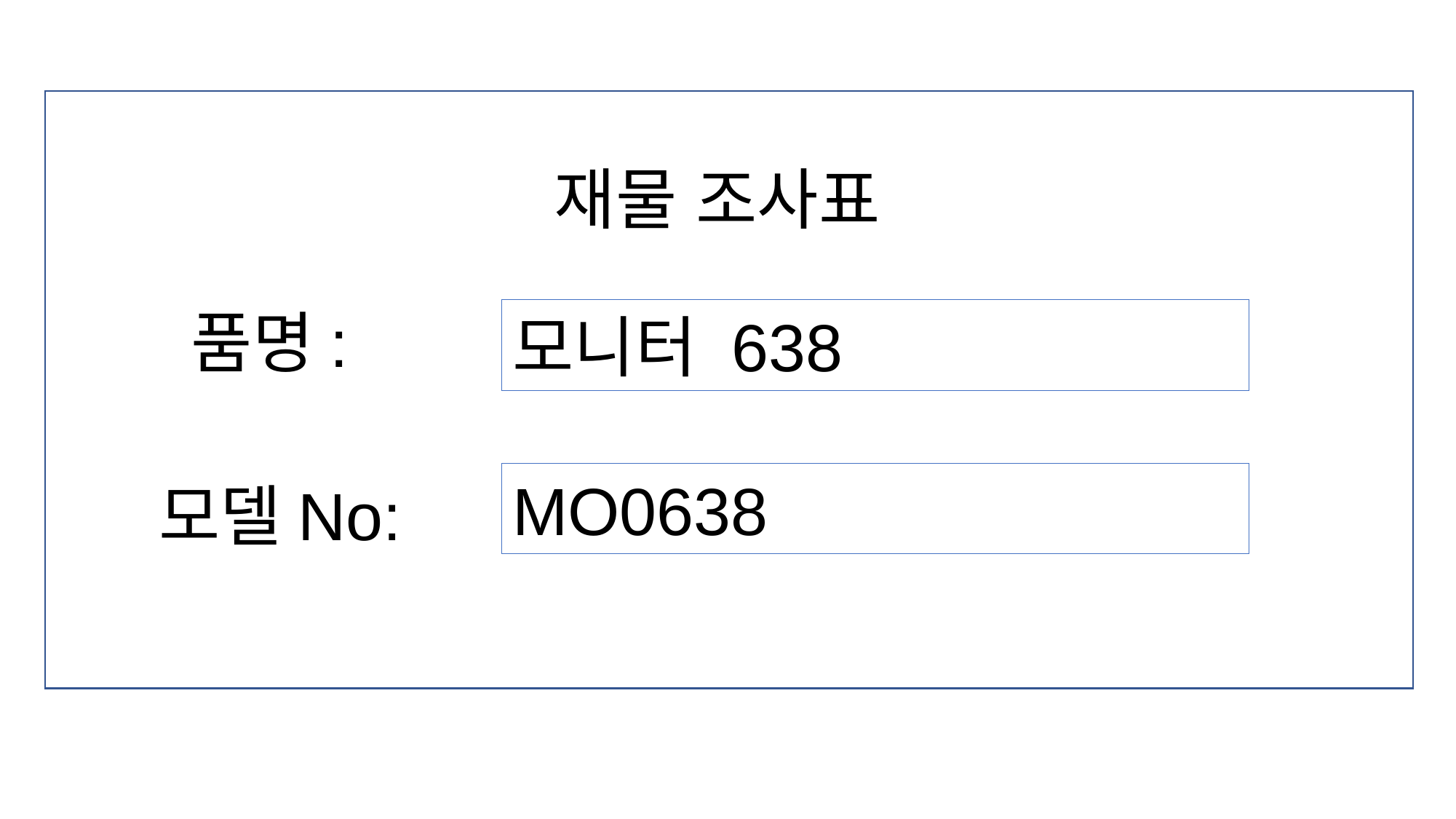

재물 조사표
품명:
모니터 638
MO0638
모델No: